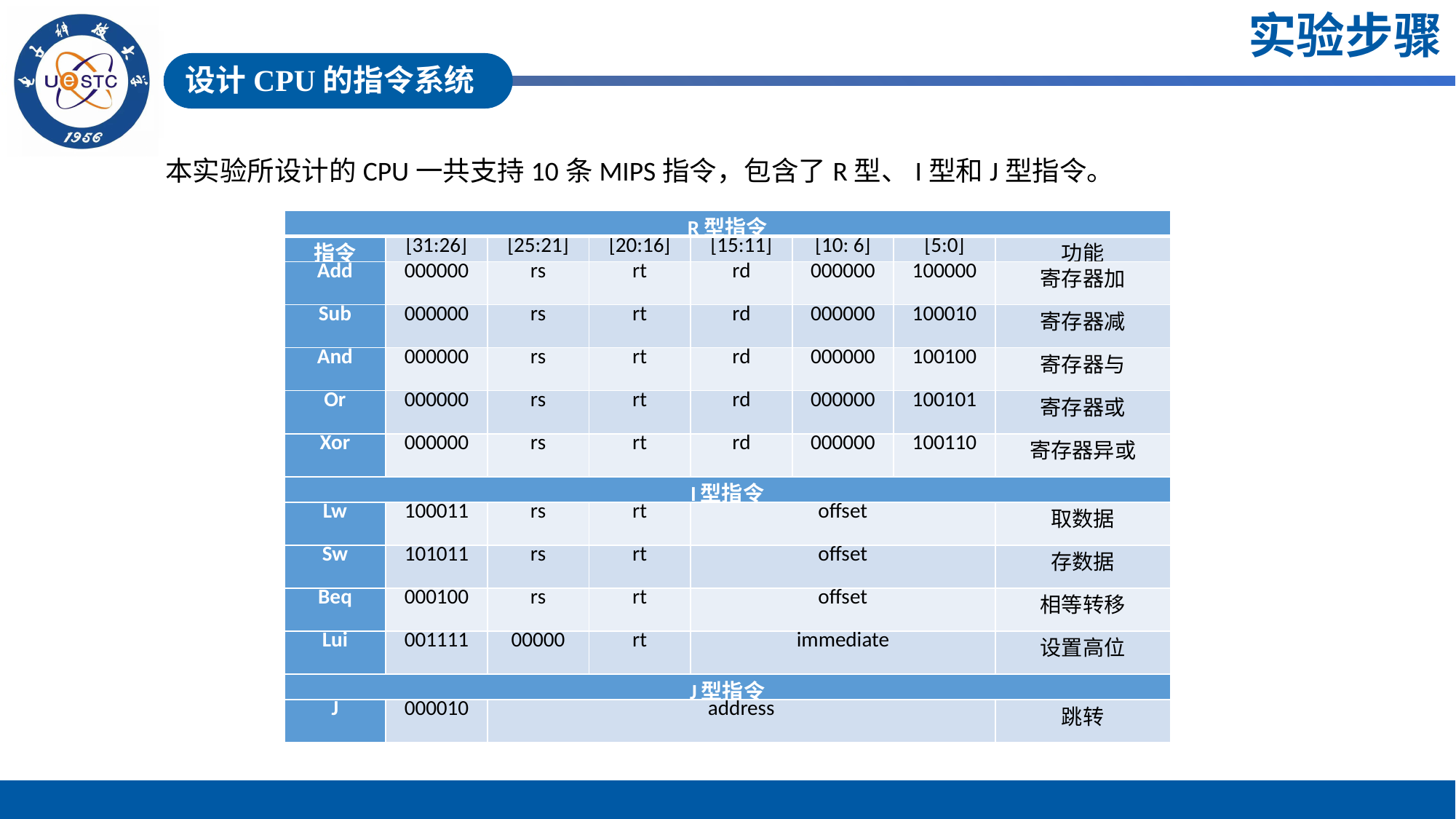

实验步骤

设计CPU的指令系统

	本实验所设计的CPU一共支持10条MIPS指令，包含了R型、I型和J型指令。

| R型指令 |  |  |  |  |  |  |  |
| --- | --- | --- | --- | --- | --- | --- | --- |
| 指令 | [31:26] | [25:21] | [20:16] | [15:11] | [10: 6] | [5:0] | 功能 |
| Add | 000000 | rs | rt | rd | 000000 | 100000 | 寄存器加 |
| Sub | 000000 | rs | rt | rd | 000000 | 100010 | 寄存器减 |
| And | 000000 | rs | rt | rd | 000000 | 100100 | 寄存器与 |
| Or | 000000 | rs | rt | rd | 000000 | 100101 | 寄存器或 |
| Xor | 000000 | rs | rt | rd | 000000 | 100110 | 寄存器异或 |
| I型指令 |  |  |  |  |  |  |  |
| Lw | 100011 | rs | rt | offset |  |  | 取数据 |
| Sw | 101011 | rs | rt | offset |  |  | 存数据 |
| Beq | 000100 | rs | rt | offset |  |  | 相等转移 |
| Lui | 001111 | 00000 | rt | immediate |  |  | 设置高位 |
| J型指令 |  |  |  |  |  |  |  |
| J | 000010 | address |  |  |  |  | 跳转 |